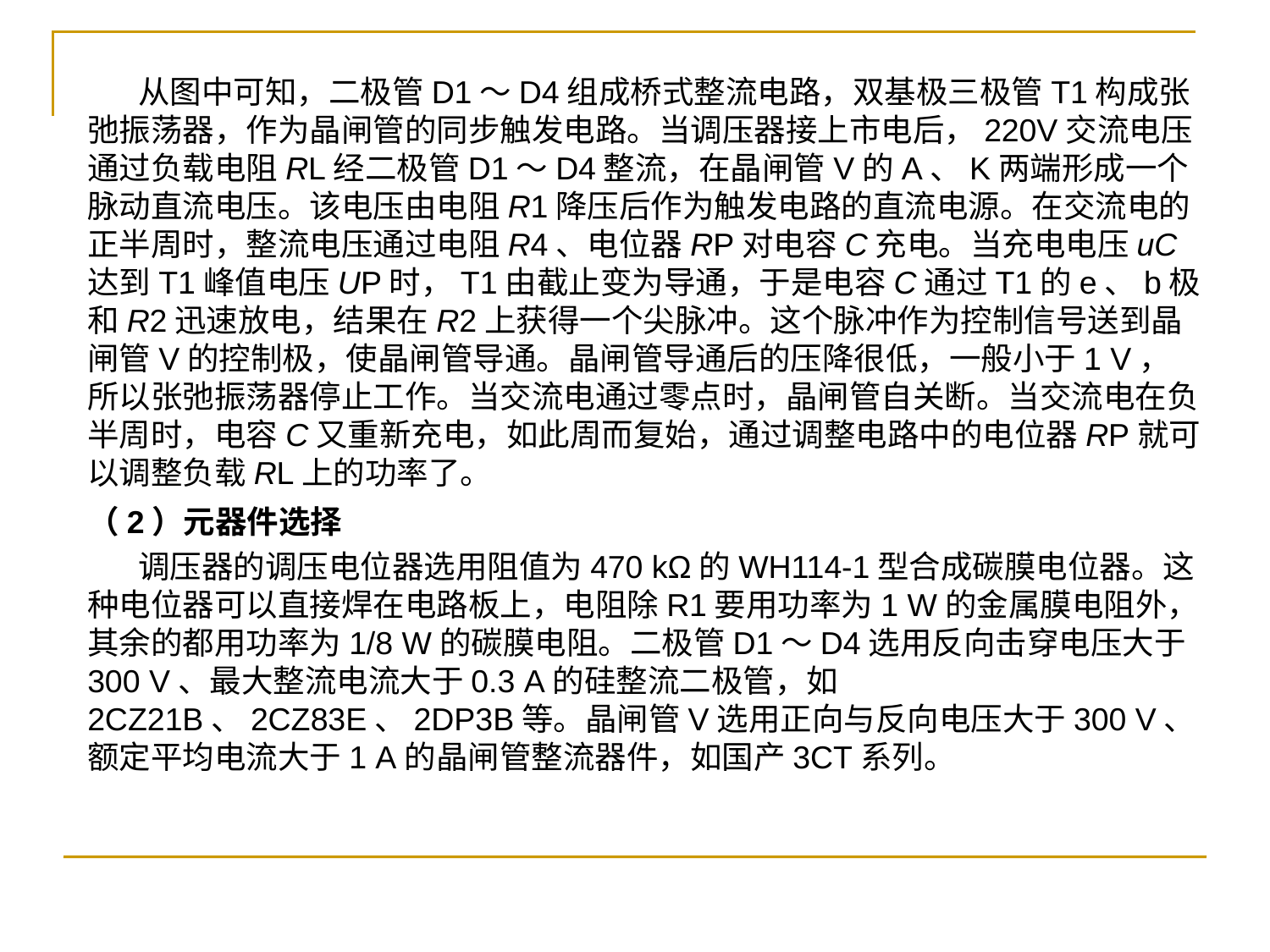

从图中可知，二极管D1～D4组成桥式整流电路，双基极三极管T1构成张弛振荡器，作为晶闸管的同步触发电路。当调压器接上市电后，220V交流电压通过负载电阻RL经二极管D1～D4整流，在晶闸管V的A、K两端形成一个脉动直流电压。该电压由电阻R1降压后作为触发电路的直流电源。在交流电的正半周时，整流电压通过电阻R4、电位器RP对电容C充电。当充电电压uC达到T1峰值电压UP时，T1由截止变为导通，于是电容C通过T1的e、b极和R2迅速放电，结果在R2上获得一个尖脉冲。这个脉冲作为控制信号送到晶闸管V的控制极，使晶闸管导通。晶闸管导通后的压降很低，一般小于1 V，所以张弛振荡器停止工作。当交流电通过零点时，晶闸管自关断。当交流电在负半周时，电容C又重新充电，如此周而复始，通过调整电路中的电位器RP就可以调整负载RL上的功率了。
（2）元器件选择
      调压器的调压电位器选用阻值为470 kΩ的WH114-1型合成碳膜电位器。这种电位器可以直接焊在电路板上，电阻除R1要用功率为1 W的金属膜电阻外，其余的都用功率为1/8 W的碳膜电阻。二极管D1～D4选用反向击穿电压大于300 V、最大整流电流大于0.3 A的硅整流二极管，如2CZ21B、2CZ83E、2DP3B等。晶闸管V选用正向与反向电压大于300 V、额定平均电流大于1 A的晶闸管整流器件，如国产3CT系列。